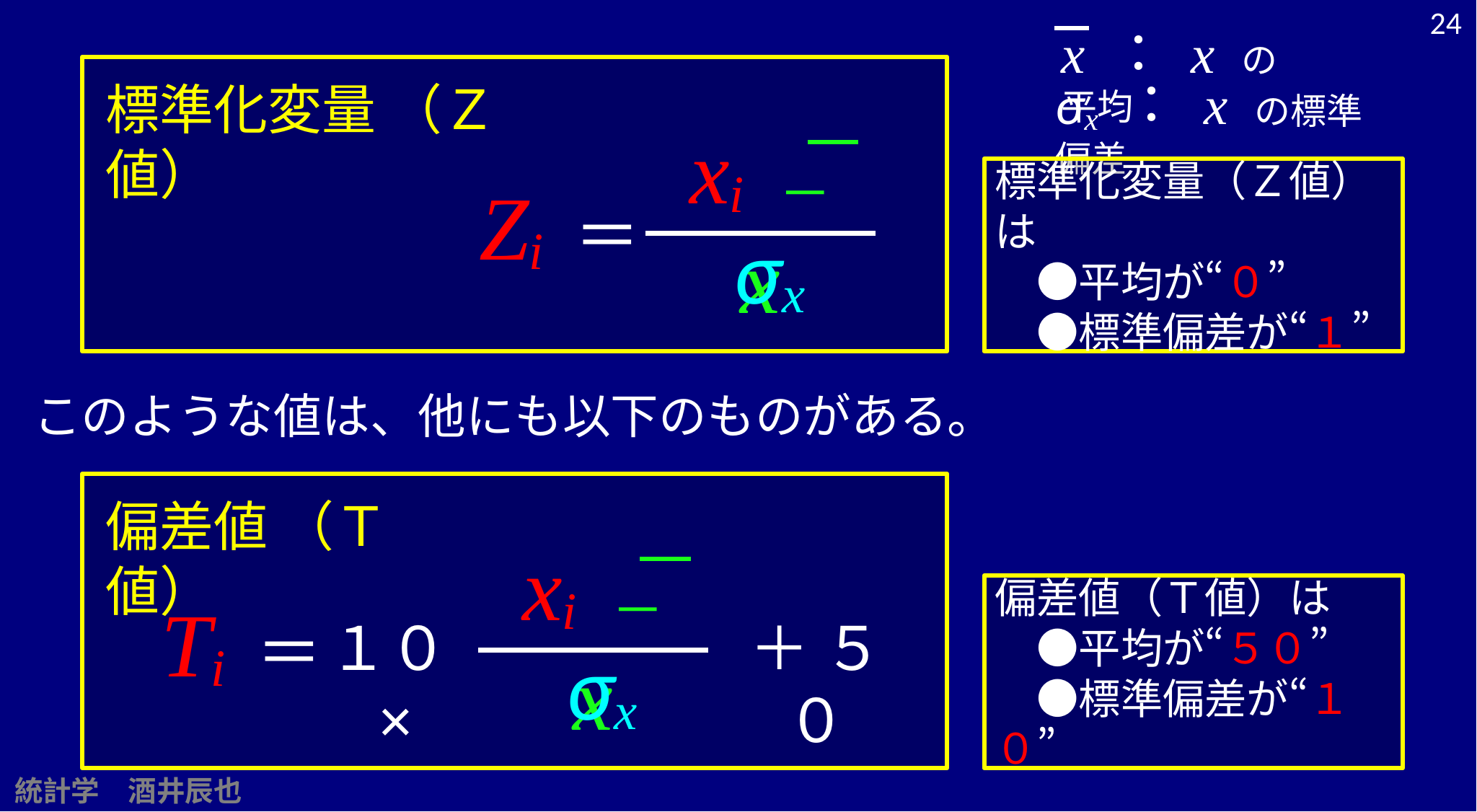

24
x ： x の平均

σx ： x の標準偏差
標準化変量 （Ｚ値）
xi － x
標準化変量（Ｚ値）は
　●平均が“０”
　●標準偏差が“１”
Zi ＝
σx
このような値は、他にも以下のものがある。

偏差値 （Ｔ値）
xi － x
偏差値（Ｔ値）は
　●平均が“５０”
　●標準偏差が“１０”
Ti ＝
１０×
＋ ５０
σx
統計学　酒井辰也